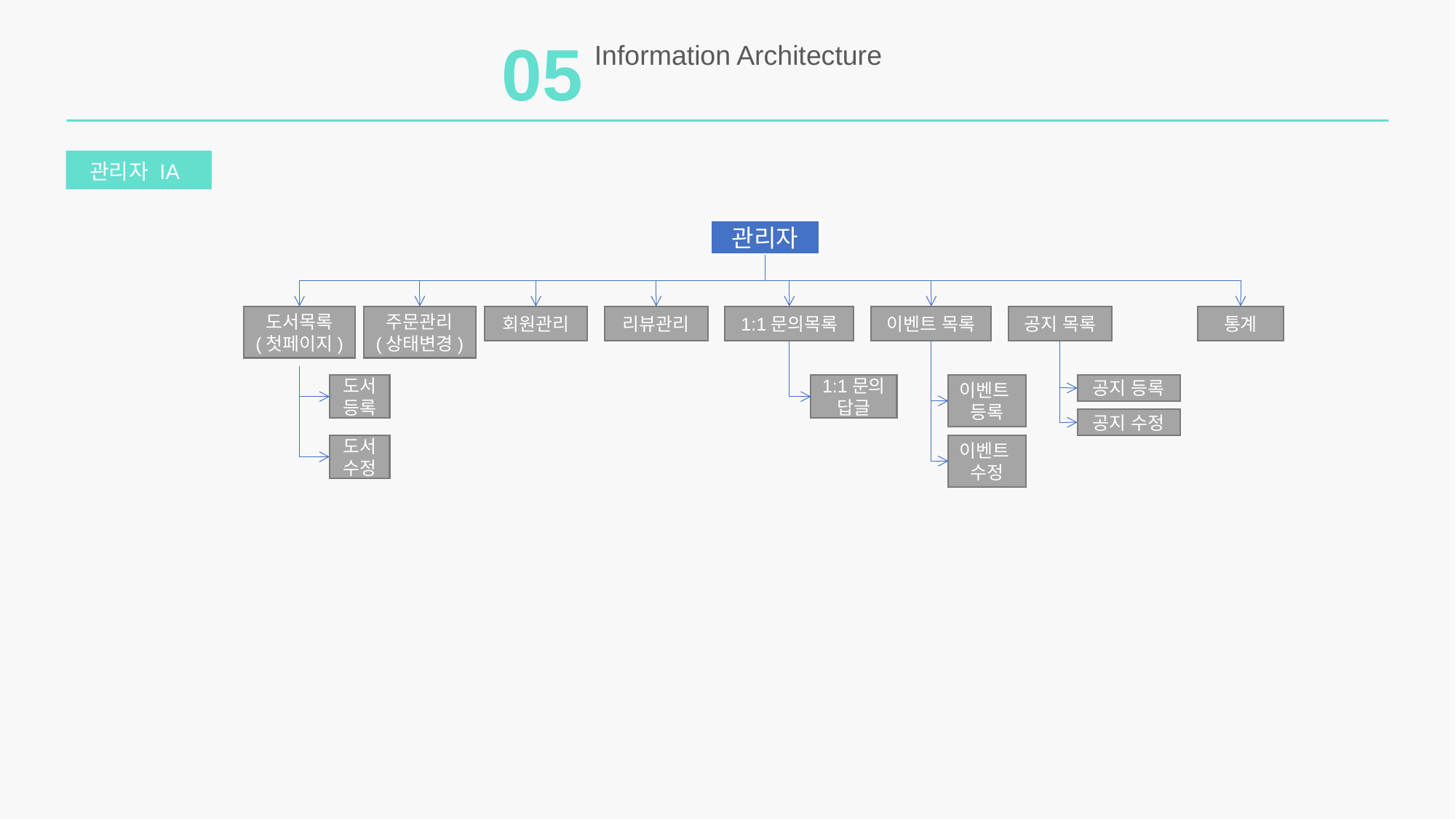

05
Information Architecture

관리자 IA
관리자
회원관리
리뷰관리
1:1문의목록
이벤트 목록
공지 목록
통계
도서목록
(첫페이지)
주문관리
(상태변경)
도서
등록
1:1문의
답글
공지 등록
이벤트
등록
공지 수정
도서
수정
이벤트
수정